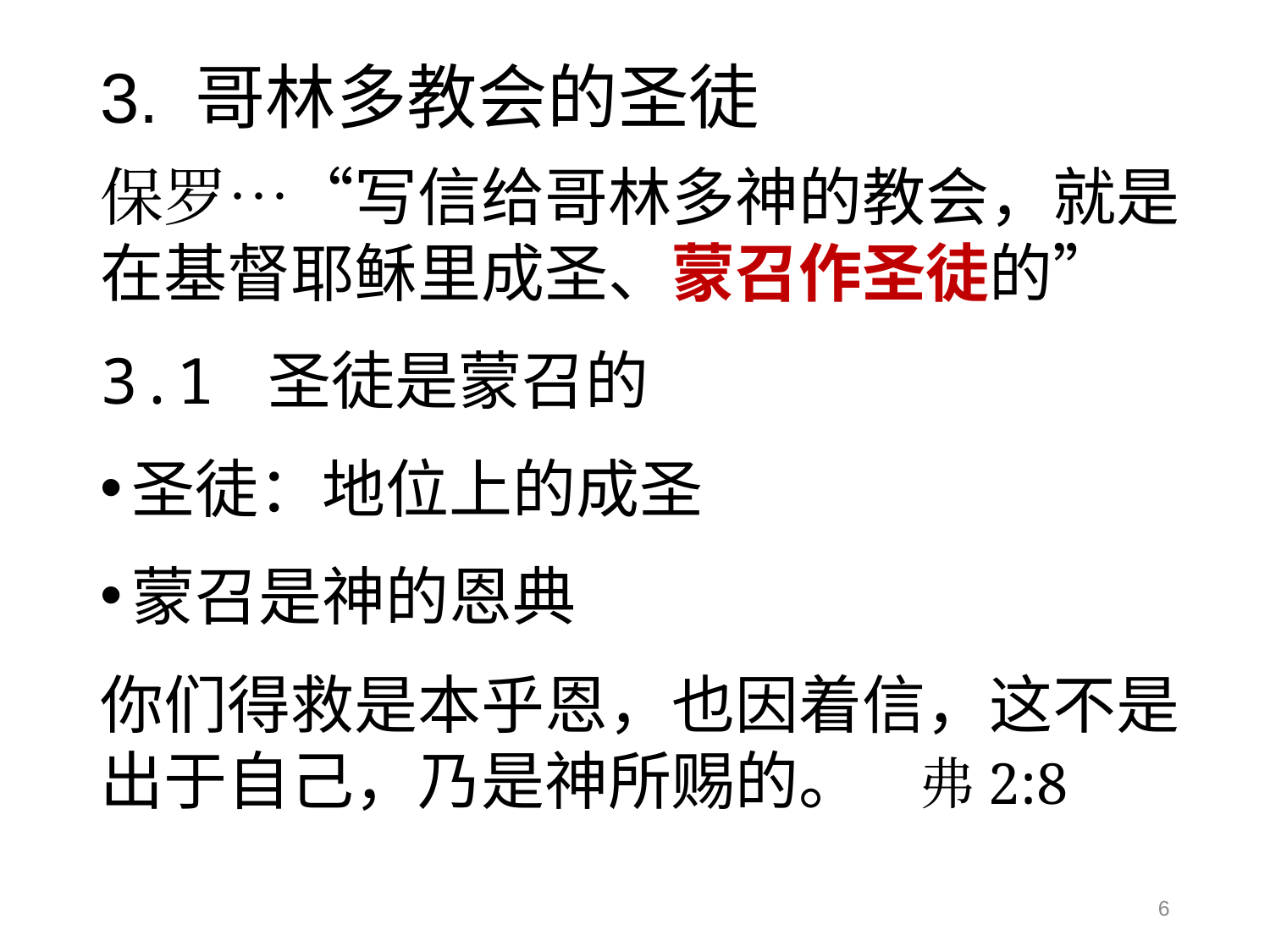

# 3. 哥林多教会的圣徒
保罗…“写信给哥林多神的教会，就是在基督耶稣里成圣、蒙召作圣徒的”
3.1 圣徒是蒙召的
圣徒：地位上的成圣
蒙召是神的恩典
你们得救是本乎恩，也因着信，这不是出于自己，乃是神所赐的。    弗2:8

6